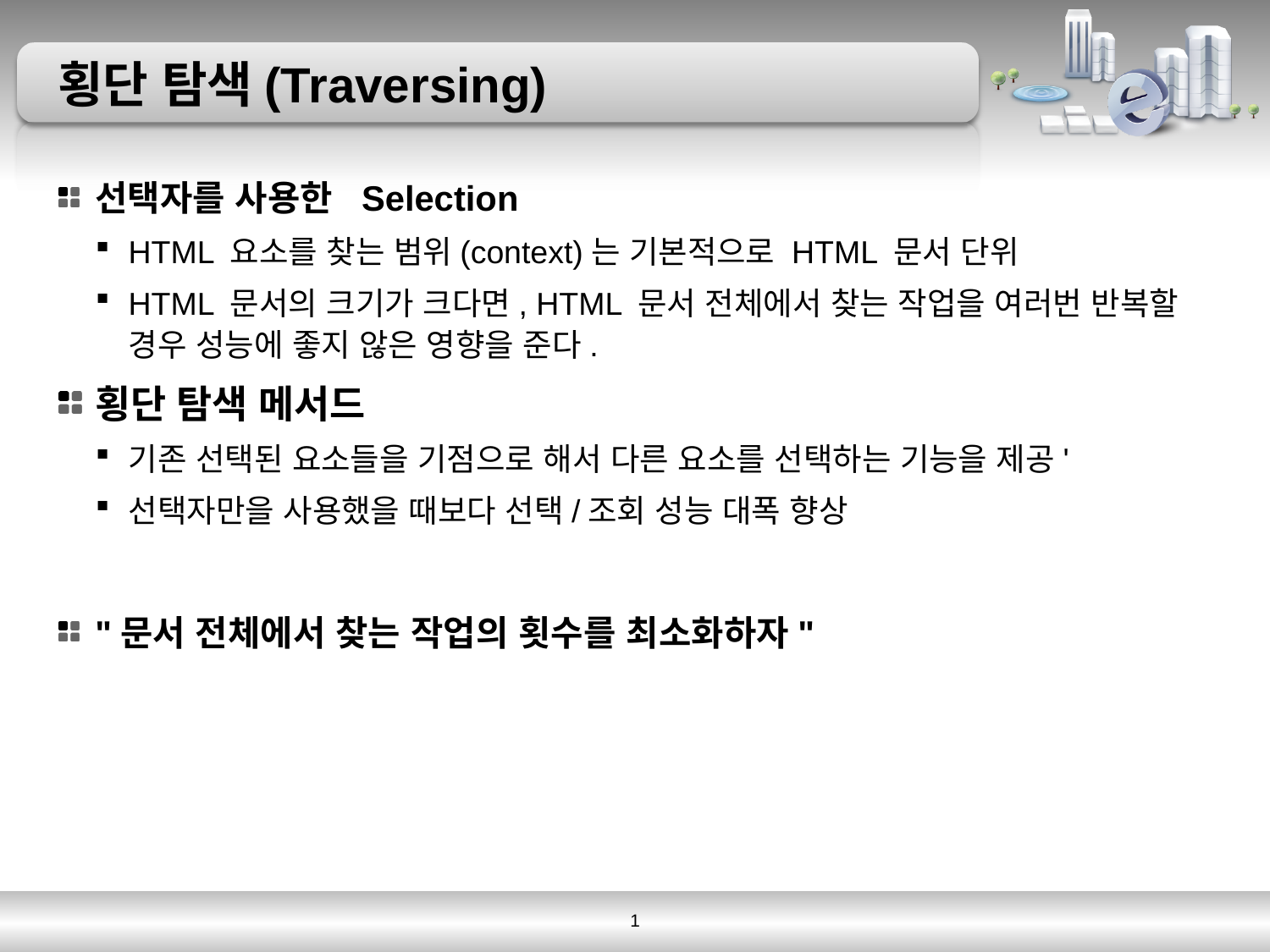

# 횡단 탐색(Traversing)
선택자를 사용한  Selection
HTML 요소를 찾는 범위(context)는 기본적으로 HTML 문서 단위
HTML 문서의 크기가 크다면, HTML 문서 전체에서 찾는 작업을 여러번 반복할 경우 성능에 좋지 않은 영향을 준다.
횡단 탐색 메서드
기존 선택된 요소들을 기점으로 해서 다른 요소를 선택하는 기능을 제공'
선택자만을 사용했을 때보다 선택/조회 성능 대폭 향상

"문서 전체에서 찾는 작업의 횟수를 최소화하자"